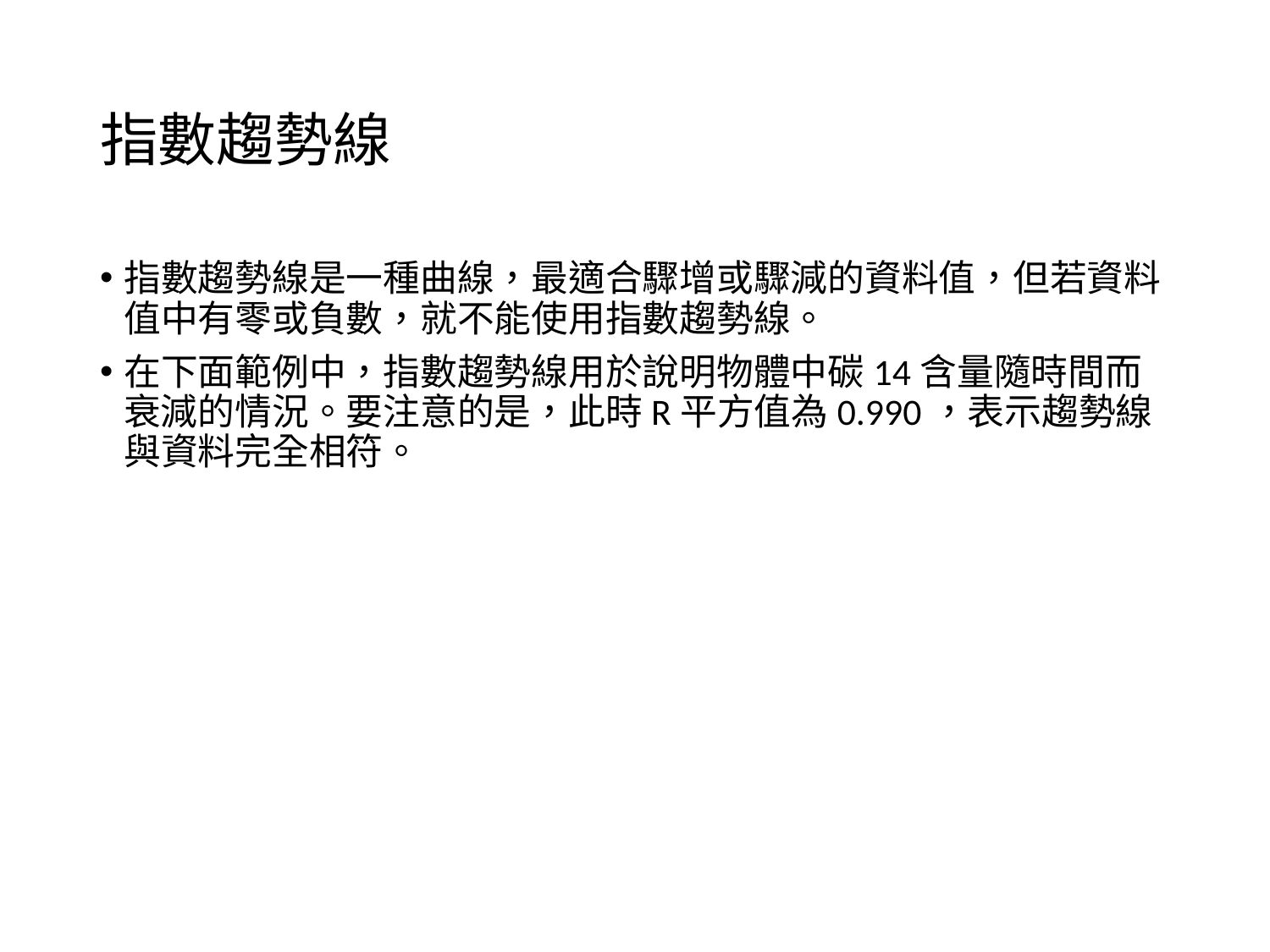

# 指數趨勢線
指數趨勢線是一種曲線，最適合驟增或驟減的資料值，但若資料值中有零或負數，就不能使用指數趨勢線。
在下面範例中，指數趨勢線用於說明物體中碳14含量隨時間而衰減的情況。要注意的是，此時R平方值為0.990，表示趨勢線與資料完全相符。